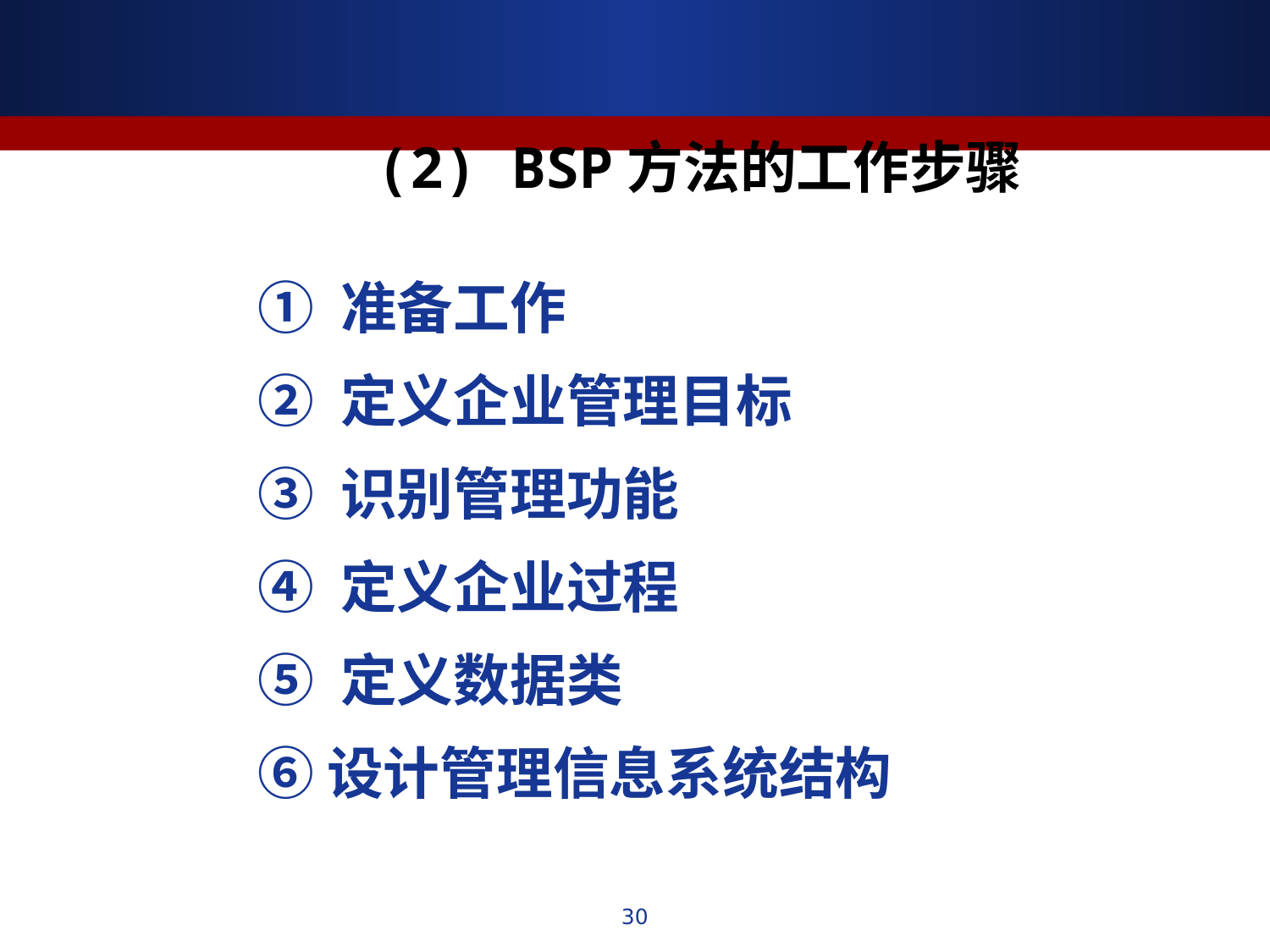

# (2) BSP方法的工作步骤
① 准备工作
② 定义企业管理目标
③ 识别管理功能
④ 定义企业过程
⑤ 定义数据类
⑥ 设计管理信息系统结构
30